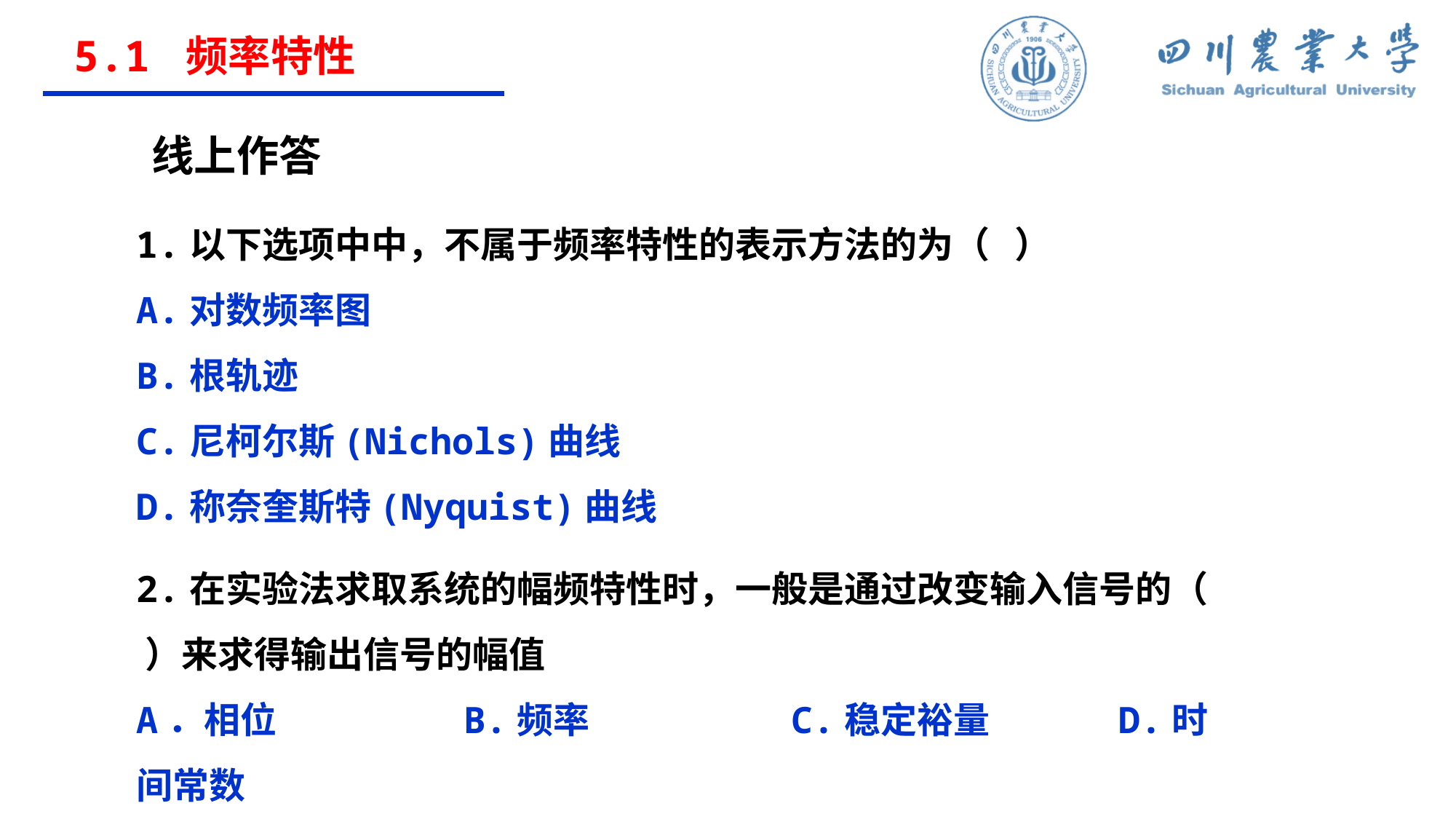

5.1 频率特性
线上作答
1.以下选项中中，不属于频率特性的表示方法的为（   ）
A.对数频率图
B.根轨迹
C.尼柯尔斯(Nichols)曲线
D.称奈奎斯特(Nyquist)曲线
2.在实验法求取系统的幅频特性时，一般是通过改变输入信号的（   ）来求得输出信号的幅值
A．相位		B.频率		C.稳定裕量		D.时间常数